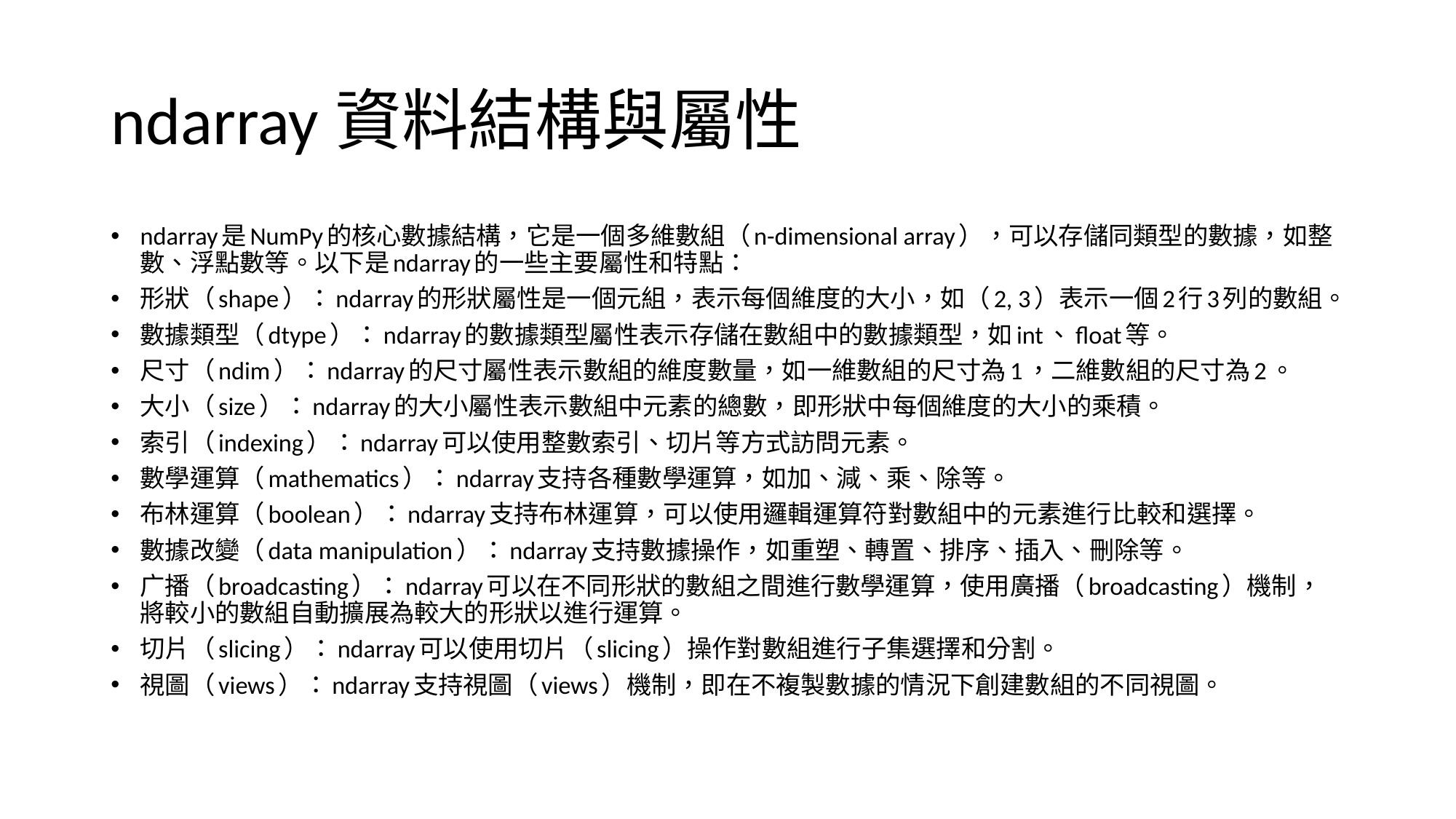

# ndarray資料結構與屬性
ndarray是NumPy的核心數據結構，它是一個多維數組（n-dimensional array），可以存儲同類型的數據，如整數、浮點數等。以下是ndarray的一些主要屬性和特點：
形狀（shape）：ndarray的形狀屬性是一個元組，表示每個維度的大小，如（2, 3）表示一個2行3列的數組。
數據類型（dtype）：ndarray的數據類型屬性表示存儲在數組中的數據類型，如int、float等。
尺寸（ndim）：ndarray的尺寸屬性表示數組的維度數量，如一維數組的尺寸為1，二維數組的尺寸為2。
大小（size）：ndarray的大小屬性表示數組中元素的總數，即形狀中每個維度的大小的乘積。
索引（indexing）：ndarray可以使用整數索引、切片等方式訪問元素。
數學運算（mathematics）：ndarray支持各種數學運算，如加、減、乘、除等。
布林運算（boolean）：ndarray支持布林運算，可以使用邏輯運算符對數組中的元素進行比較和選擇。
數據改變（data manipulation）：ndarray支持數據操作，如重塑、轉置、排序、插入、刪除等。
广播（broadcasting）：ndarray可以在不同形狀的數組之間進行數學運算，使用廣播（broadcasting）機制，將較小的數組自動擴展為較大的形狀以進行運算。
切片（slicing）：ndarray可以使用切片（slicing）操作對數組進行子集選擇和分割。
視圖（views）：ndarray支持視圖（views）機制，即在不複製數據的情況下創建數組的不同視圖。